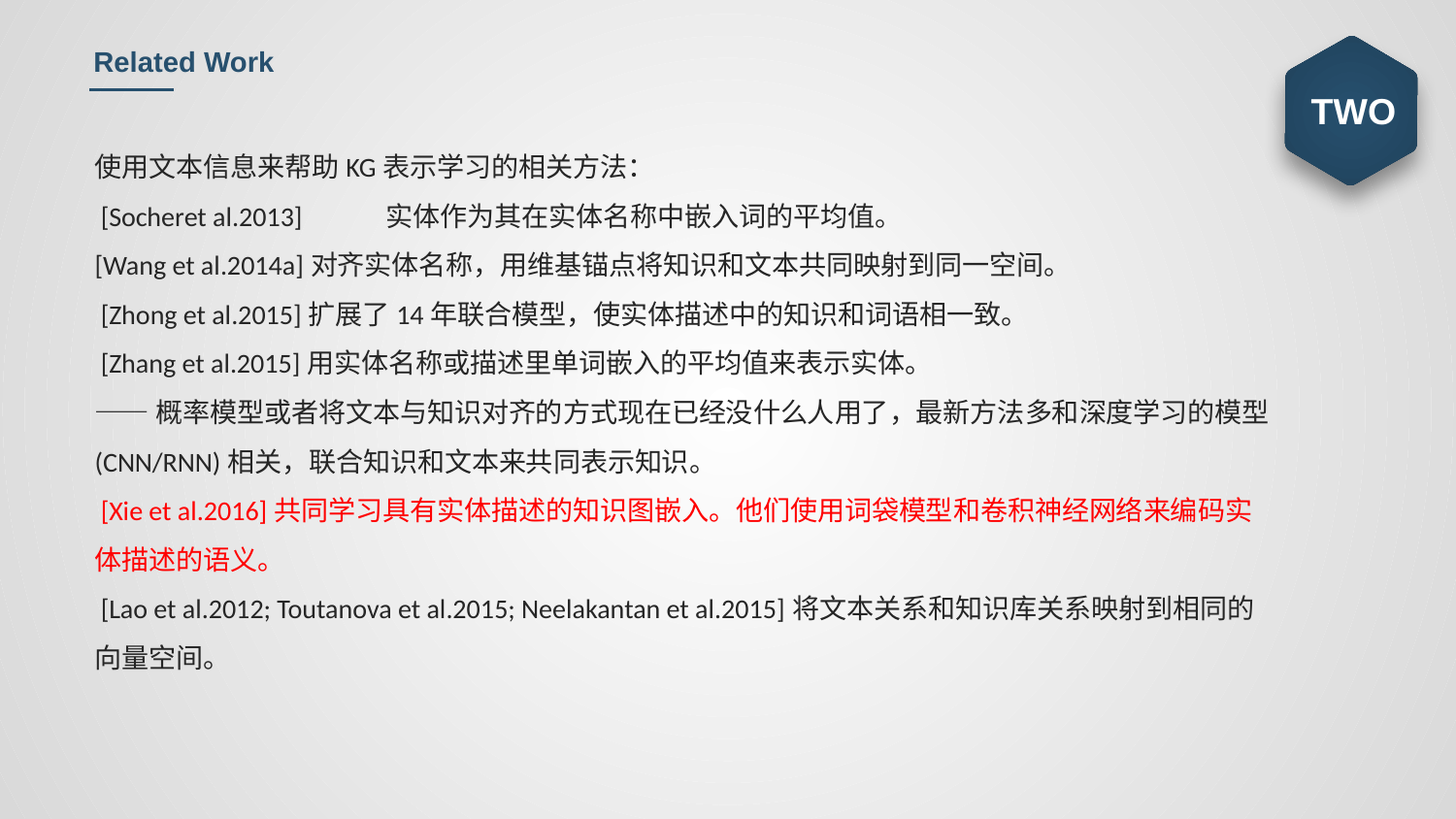

Related Work

TWO
使用文本信息来帮助KG表示学习的相关方法：
 [Socheret al.2013]	实体作为其在实体名称中嵌入词的平均值。
[Wang et al.2014a]对齐实体名称，用维基锚点将知识和文本共同映射到同一空间。
 [Zhong et al.2015]扩展了14年联合模型，使实体描述中的知识和词语相一致。
 [Zhang et al.2015]用实体名称或描述里单词嵌入的平均值来表示实体。
——概率模型或者将文本与知识对齐的方式现在已经没什么人用了，最新方法多和深度学习的模型(CNN/RNN)相关，联合知识和文本来共同表示知识。
 [Xie et al.2016]共同学习具有实体描述的知识图嵌入。他们使用词袋模型和卷积神经网络来编码实体描述的语义。
 [Lao et al.2012; Toutanova et al.2015; Neelakantan et al.2015]将文本关系和知识库关系映射到相同的向量空间。